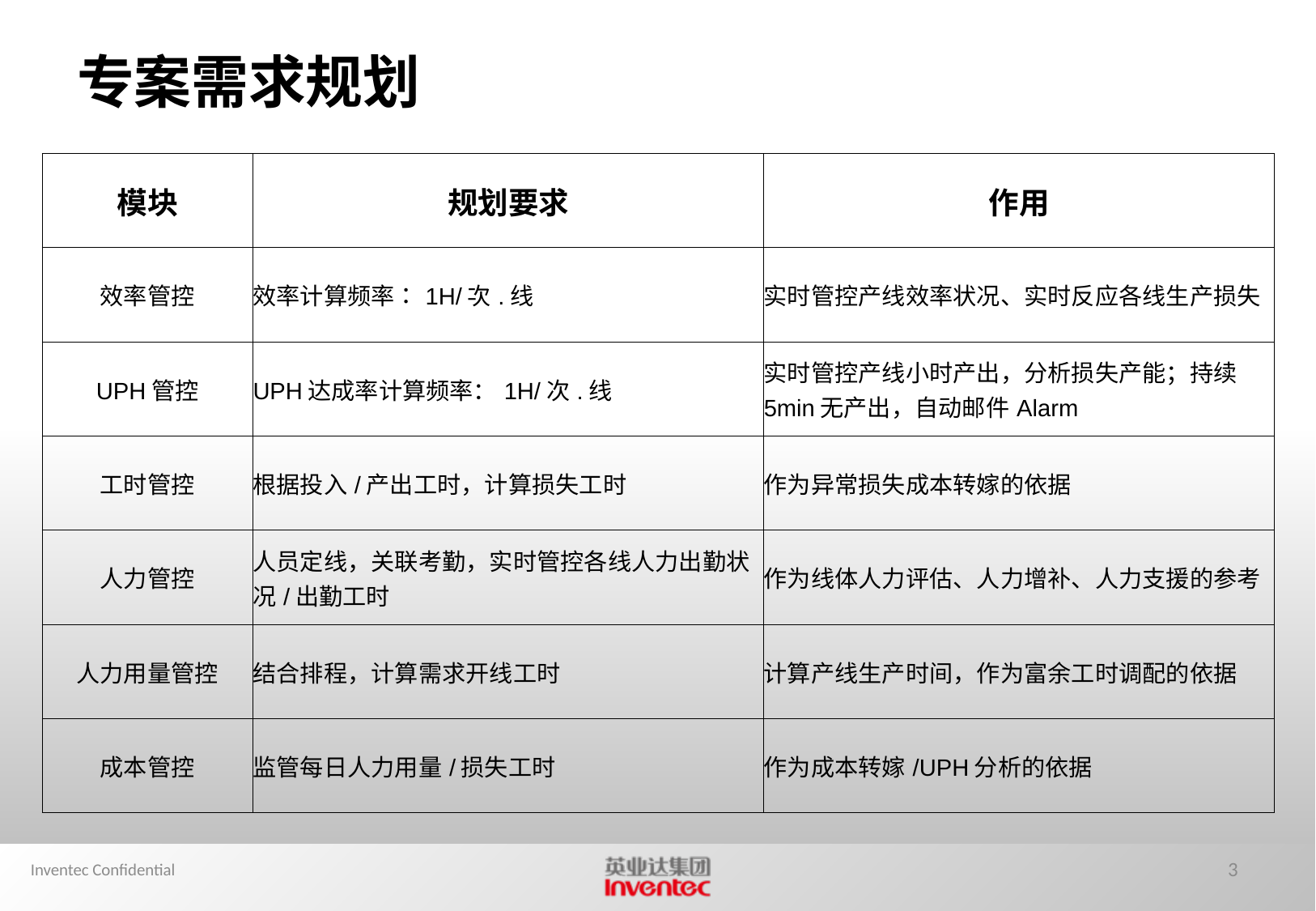

# 专案需求规划
| 模块 | 规划要求 | 作用 |
| --- | --- | --- |
| 效率管控 | 效率计算频率：1H/次.线 | 实时管控产线效率状况、实时反应各线生产损失 |
| UPH管控 | UPH达成率计算频率：1H/次.线 | 实时管控产线小时产出，分析损失产能；持续5min无产出，自动邮件Alarm |
| 工时管控 | 根据投入/产出工时，计算损失工时 | 作为异常损失成本转嫁的依据 |
| 人力管控 | 人员定线，关联考勤，实时管控各线人力出勤状况/出勤工时 | 作为线体人力评估、人力增补、人力支援的参考 |
| 人力用量管控 | 结合排程，计算需求开线工时 | 计算产线生产时间，作为富余工时调配的依据 |
| 成本管控 | 监管每日人力用量/损失工时 | 作为成本转嫁/UPH分析的依据 |
Inventec Confidential
3